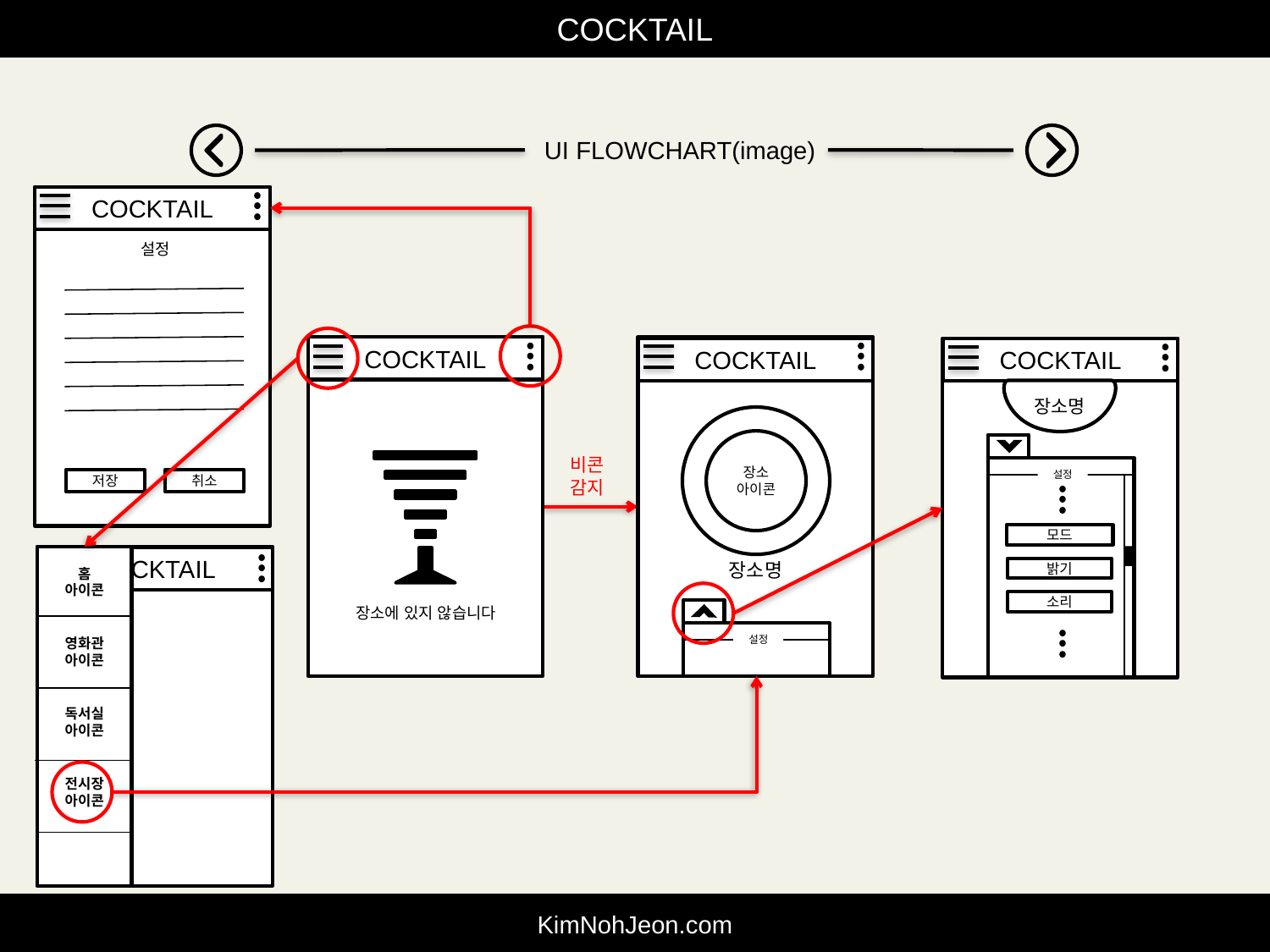

COCKTAIL

 UI FLOWCHART(image)

COCKTAIL

설정

COCKTAIL

장소 아이콘

설정
장소명

COCKTAIL

장소에 있지 않습니다

COCKTAIL

장소명

설정

모드

밝기
소리

비콘감지
저장
취소

COCKTAIL

홈
아이콘
영화관
아이콘
독서실
아이콘
전시장
아이콘

KimNohJeon.com